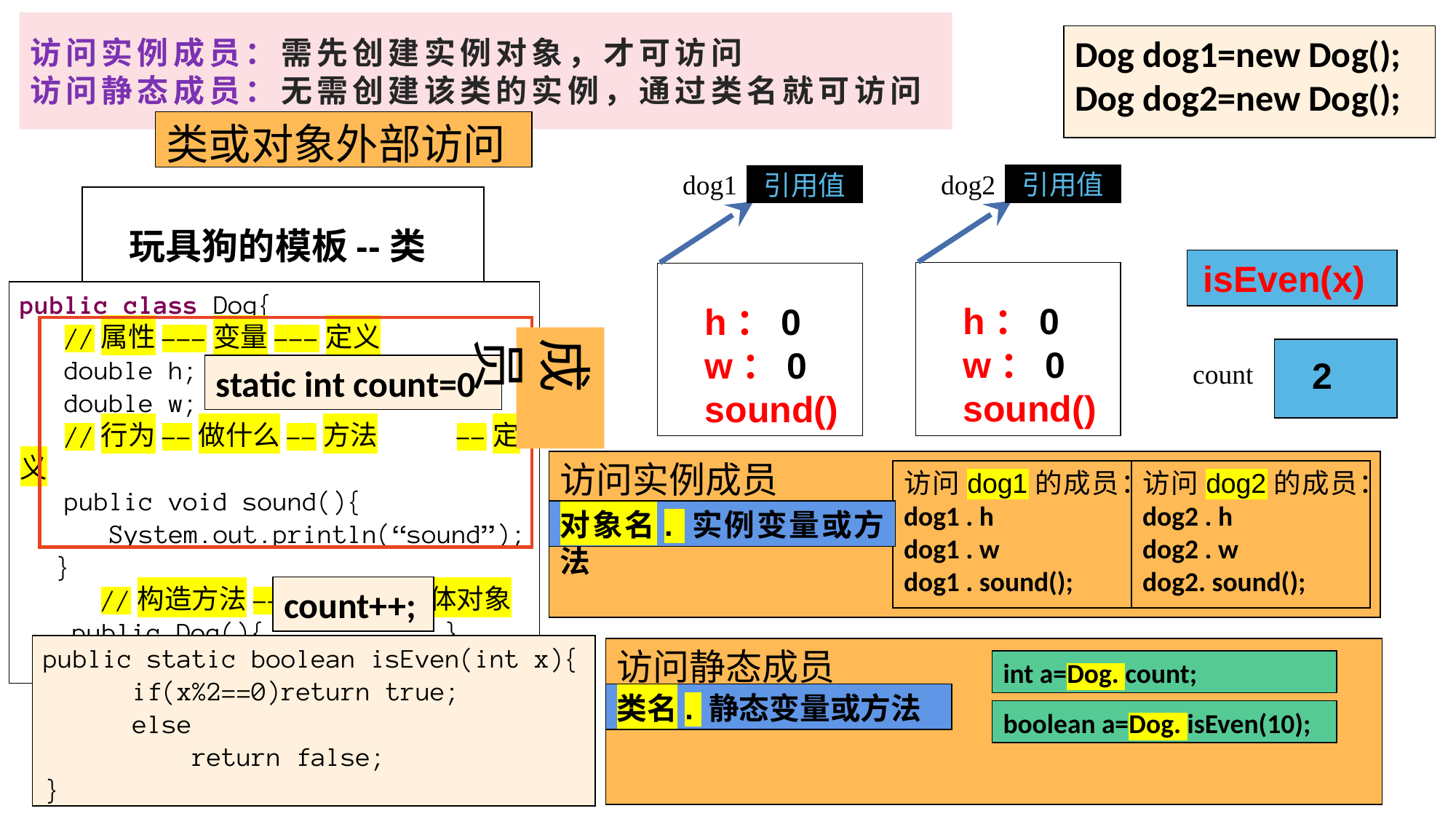

# 访问实例成员：需先创建实例对象，才可访问 访问静态成员：无需创建该类的实例，通过类名就可访问
Dog dog1=new Dog();
Dog dog2=new Dog();
类或对象外部访问
dog2
dog1
引用值
引用值

玩具狗的模板--类
 isEven(x)

h：0
w：0
sound()

h：0
w：0
sound()
public class Dog{
   //属性---变量---定义
   double h;
   double w;
   //行为--做什么--方法	--定义
   public void sound(){
      System.out.println(“sound”);
}
   //构造方法--	创建实体对象
public Dog(){            }
}

成员

1
2
count
static int count=0
访问实例成员
访问dog1的成员：
dog1 . h
dog1 . w
dog1 . sound();
访问dog2的成员：
dog2 . h
dog2 . w
dog2. sound();
对象名. 实例变量或方法
count++;
public static boolean isEven(int x){
      if(x%2==0)return true;
      else
          return false;
}
访问静态成员
int a=Dog. count;
类名. 静态变量或方法
boolean a=Dog. isEven(10);